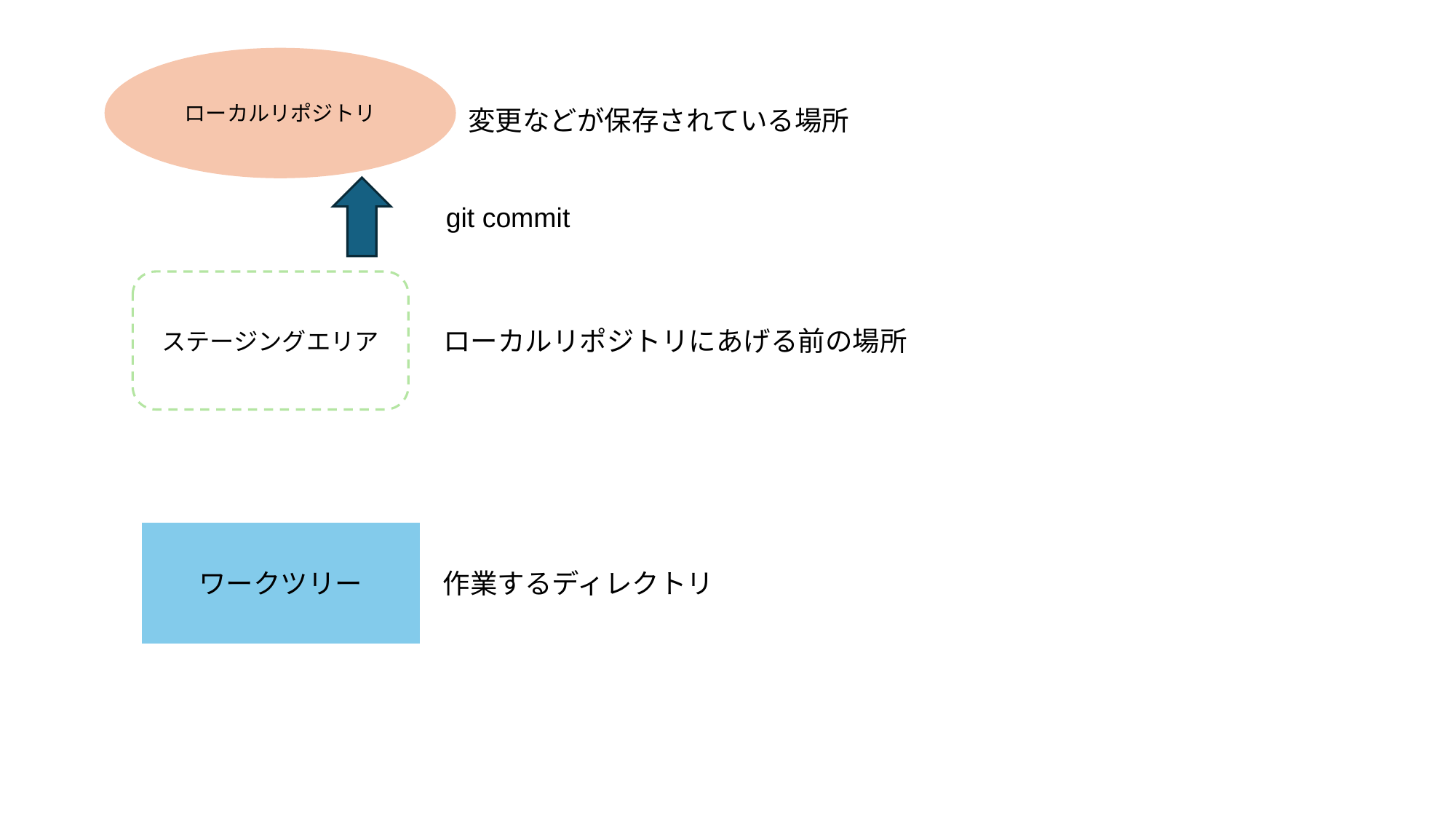

ローカルリポジトリ
変更などが保存されている場所

git commit
ステージングエリア
ローカルリポジトリにあげる前の場所
ワークツリー
作業するディレクトリ